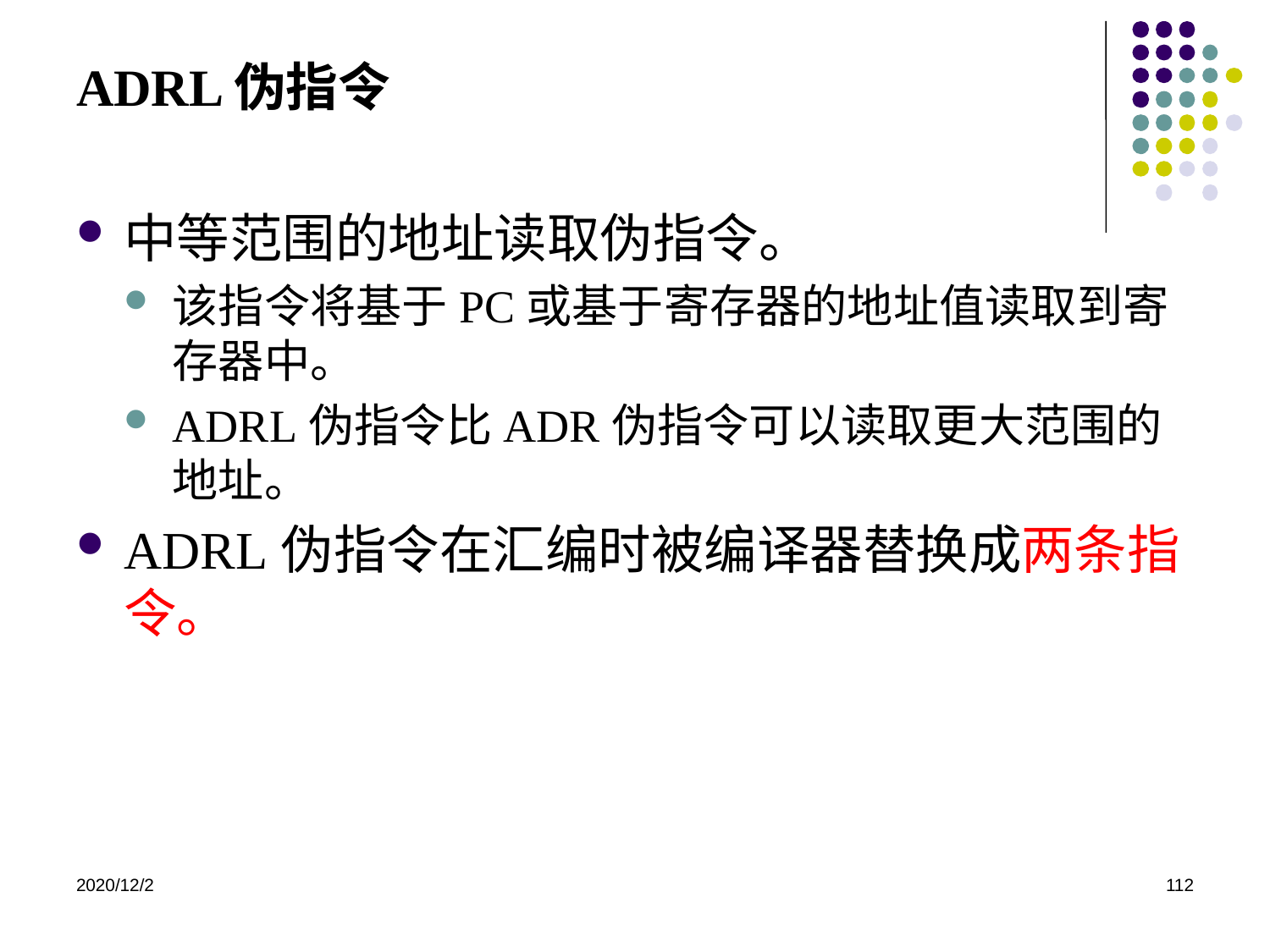

# ADRL伪指令
中等范围的地址读取伪指令。
该指令将基于PC或基于寄存器的地址值读取到寄存器中。
ADRL伪指令比ADR伪指令可以读取更大范围的地址。
ADRL伪指令在汇编时被编译器替换成两条指令。
2020/12/2
112